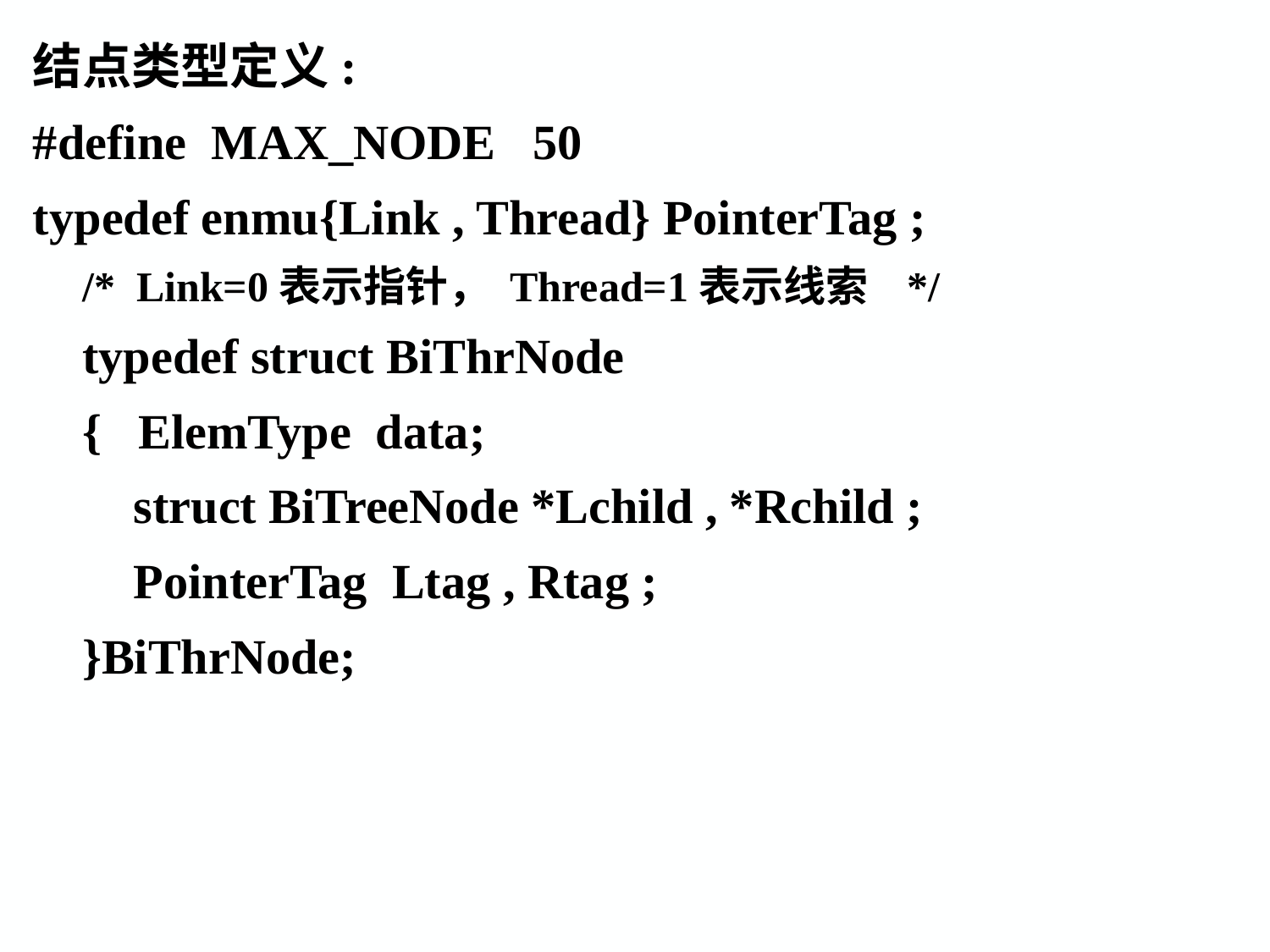

结点类型定义:
#define  MAX_NODE   50
typedef enmu{Link , Thread} PointerTag ;
/*  Link=0表示指针， Thread=1表示线索   */
typedef struct BiThrNode
{   ElemType  data;
struct BiTreeNode *Lchild , *Rchild ;
PointerTag  Ltag , Rtag ;
}BiThrNode;